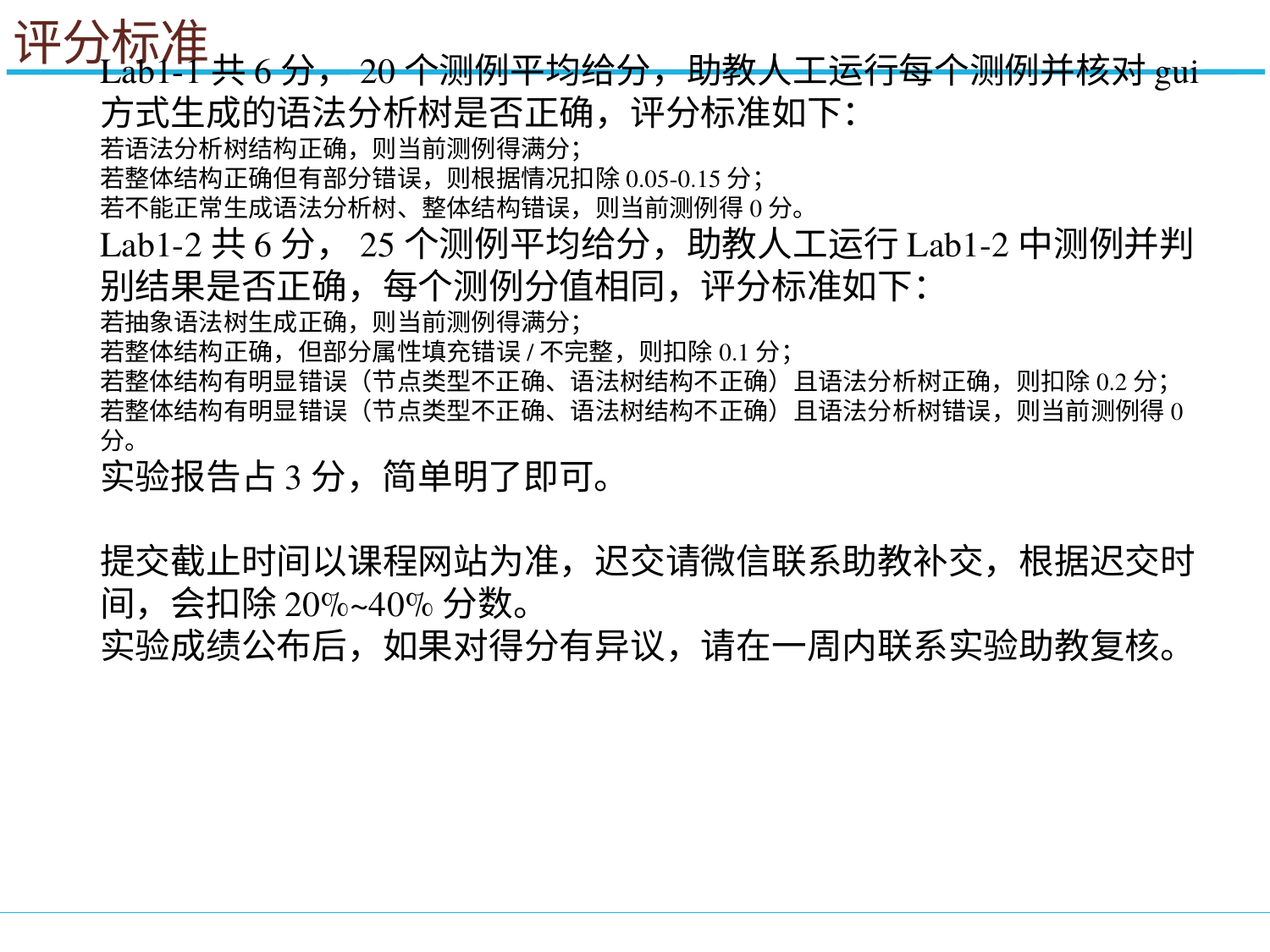

评分标准
Lab1-1共6分，20个测例平均给分，助教人工运行每个测例并核对gui方式生成的语法分析树是否正确，评分标准如下：
若语法分析树结构正确，则当前测例得满分；
若整体结构正确但有部分错误，则根据情况扣除0.05-0.15分；
若不能正常生成语法分析树、整体结构错误，则当前测例得0分。
Lab1-2共6分，25个测例平均给分，助教人工运行Lab1-2中测例并判别结果是否正确，每个测例分值相同，评分标准如下：
若抽象语法树生成正确，则当前测例得满分；
若整体结构正确，但部分属性填充错误/不完整，则扣除0.1分；
若整体结构有明显错误（节点类型不正确、语法树结构不正确）且语法分析树正确，则扣除0.2分；
若整体结构有明显错误（节点类型不正确、语法树结构不正确）且语法分析树错误，则当前测例得0分。
实验报告占3分，简单明了即可。

提交截止时间以课程网站为准，迟交请微信联系助教补交，根据迟交时间，会扣除20%~40%分数。
实验成绩公布后，如果对得分有异议，请在一周内联系实验助教复核。